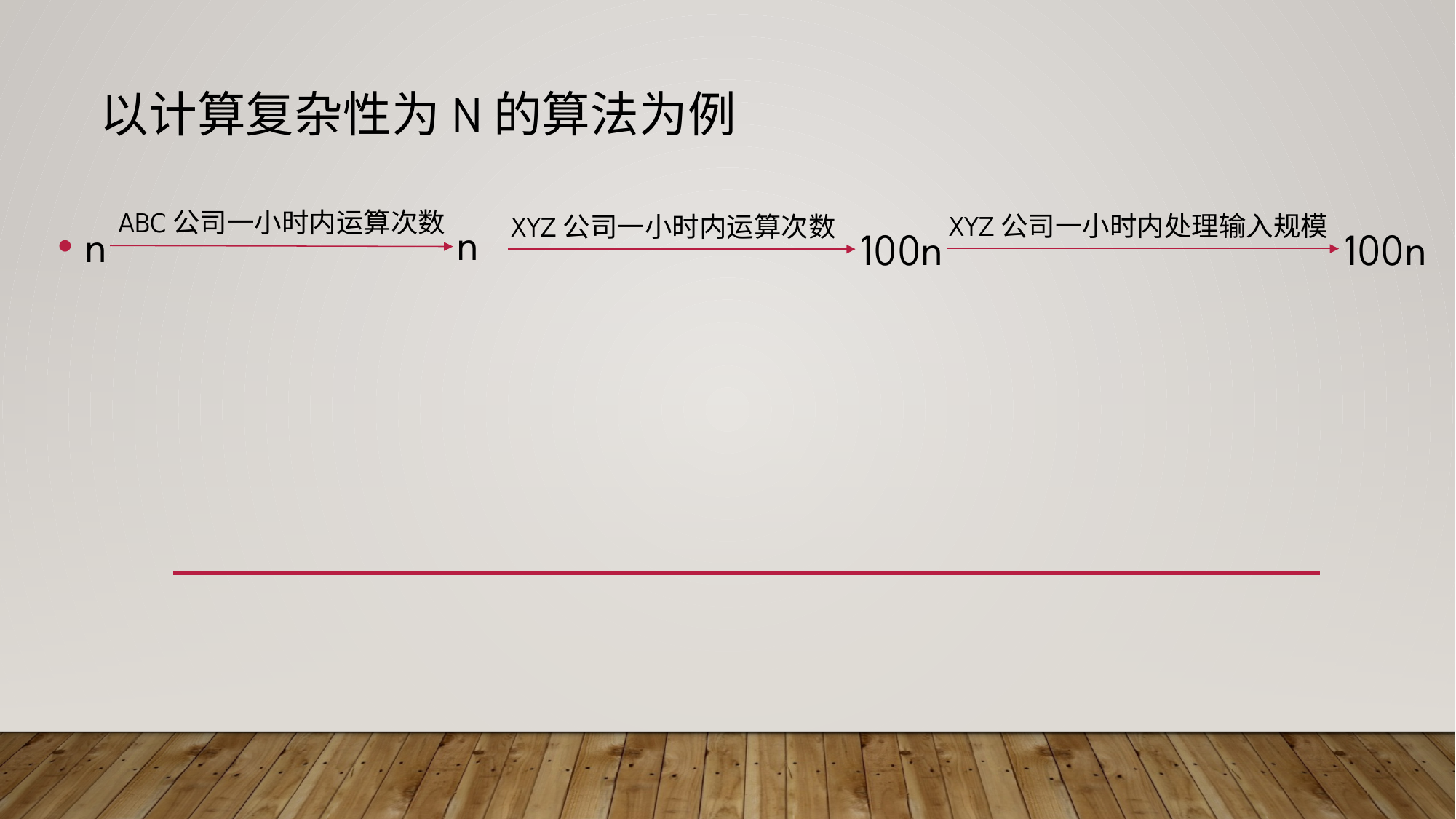

# 以计算复杂性为n的算法为例
ABC公司一小时内运算次数
XYZ公司一小时内处理输入规模
n
XYZ公司一小时内运算次数
n
100n
100n